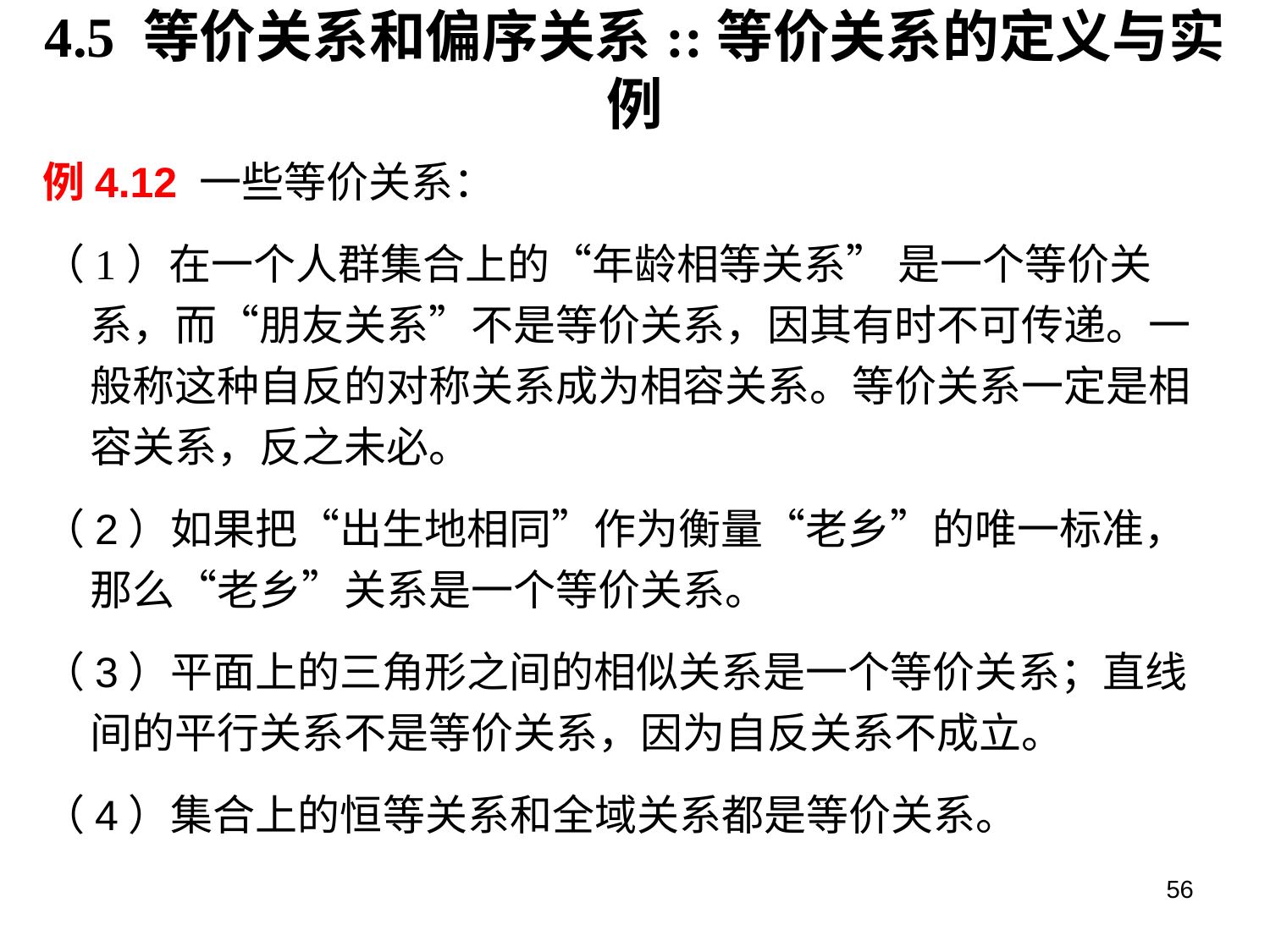

# 4.5 等价关系和偏序关系::等价关系的定义与实例
例4.12 一些等价关系：
（1）在一个人群集合上的“年龄相等关系” 是一个等价关系，而“朋友关系”不是等价关系，因其有时不可传递。一般称这种自反的对称关系成为相容关系。等价关系一定是相容关系，反之未必。
（2）如果把“出生地相同”作为衡量“老乡”的唯一标准，那么“老乡”关系是一个等价关系。
（3）平面上的三角形之间的相似关系是一个等价关系；直线间的平行关系不是等价关系，因为自反关系不成立。
（4）集合上的恒等关系和全域关系都是等价关系。
56